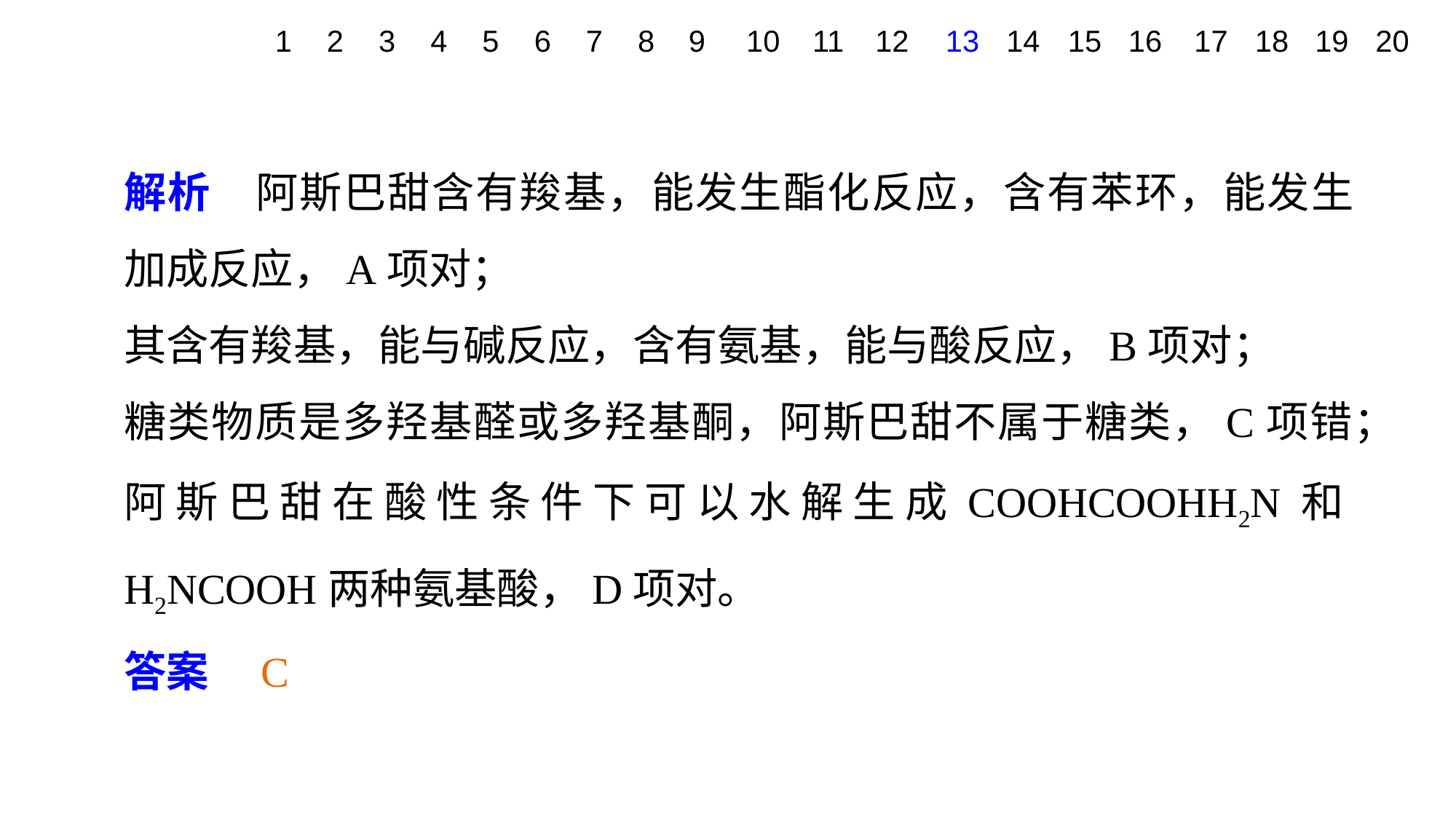

1
2
3
4
5
6
7
8
9
10
11
12
13
14
15
16
17
18
19
20
解析　阿斯巴甜含有羧基，能发生酯化反应，含有苯环，能发生加成反应，A项对；
其含有羧基，能与碱反应，含有氨基，能与酸反应，B项对；
糖类物质是多羟基醛或多羟基酮，阿斯巴甜不属于糖类，C项错；
阿斯巴甜在酸性条件下可以水解生成COOHCOOHH2N和H2NCOOH两种氨基酸，D项对。
答案　C